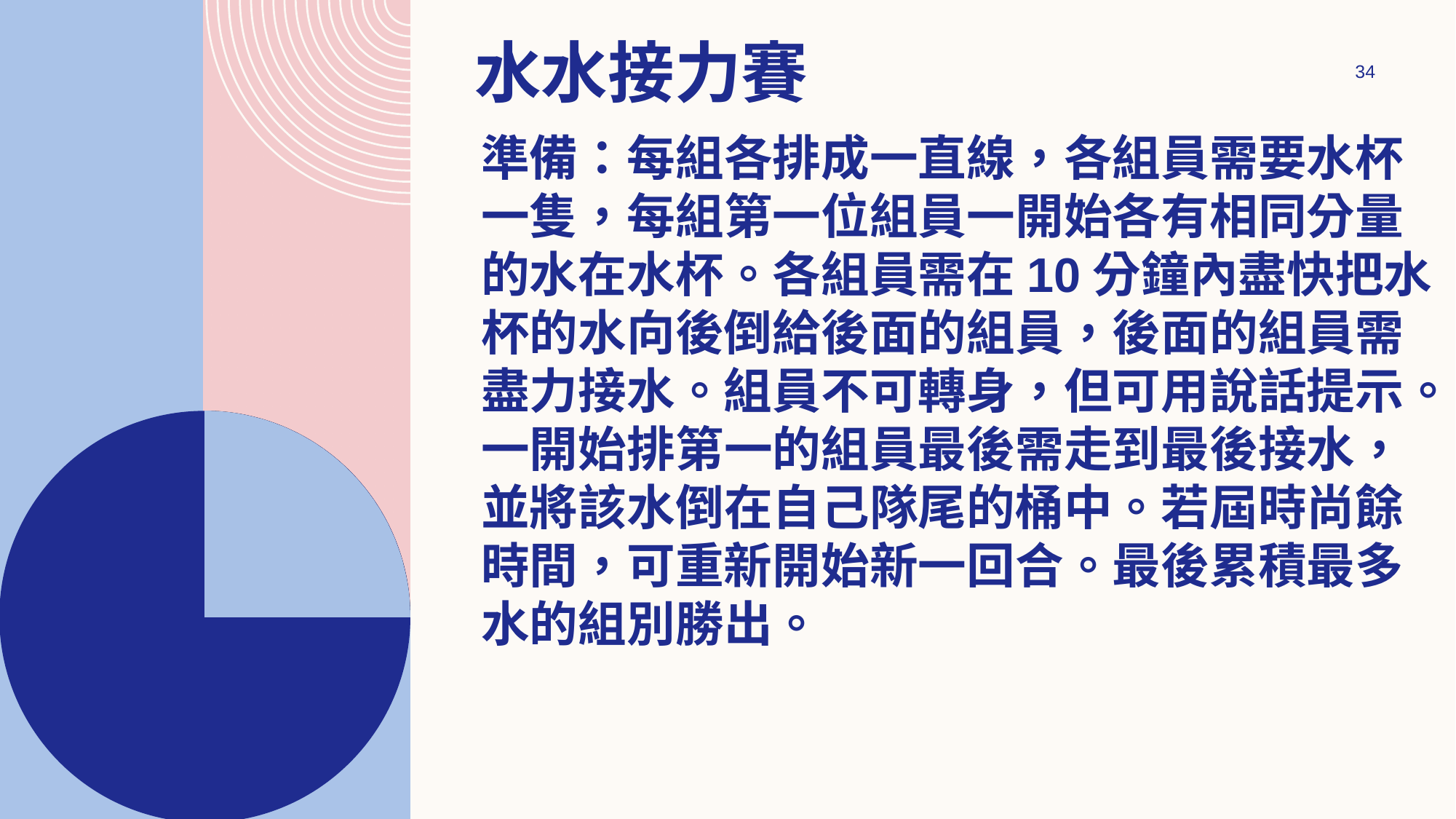

# 水水接力賽
34
準備：每組各排成一直線，各組員需要水杯一隻，每組第一位組員一開始各有相同分量的水在水杯。各組員需在10分鐘內盡快把水杯的水向後倒給後面的組員，後面的組員需盡力接水。組員不可轉身，但可用說話提示。一開始排第一的組員最後需走到最後接水，並將該水倒在自己隊尾的桶中。若屆時尚餘時間，可重新開始新一回合。最後累積最多水的組別勝出。